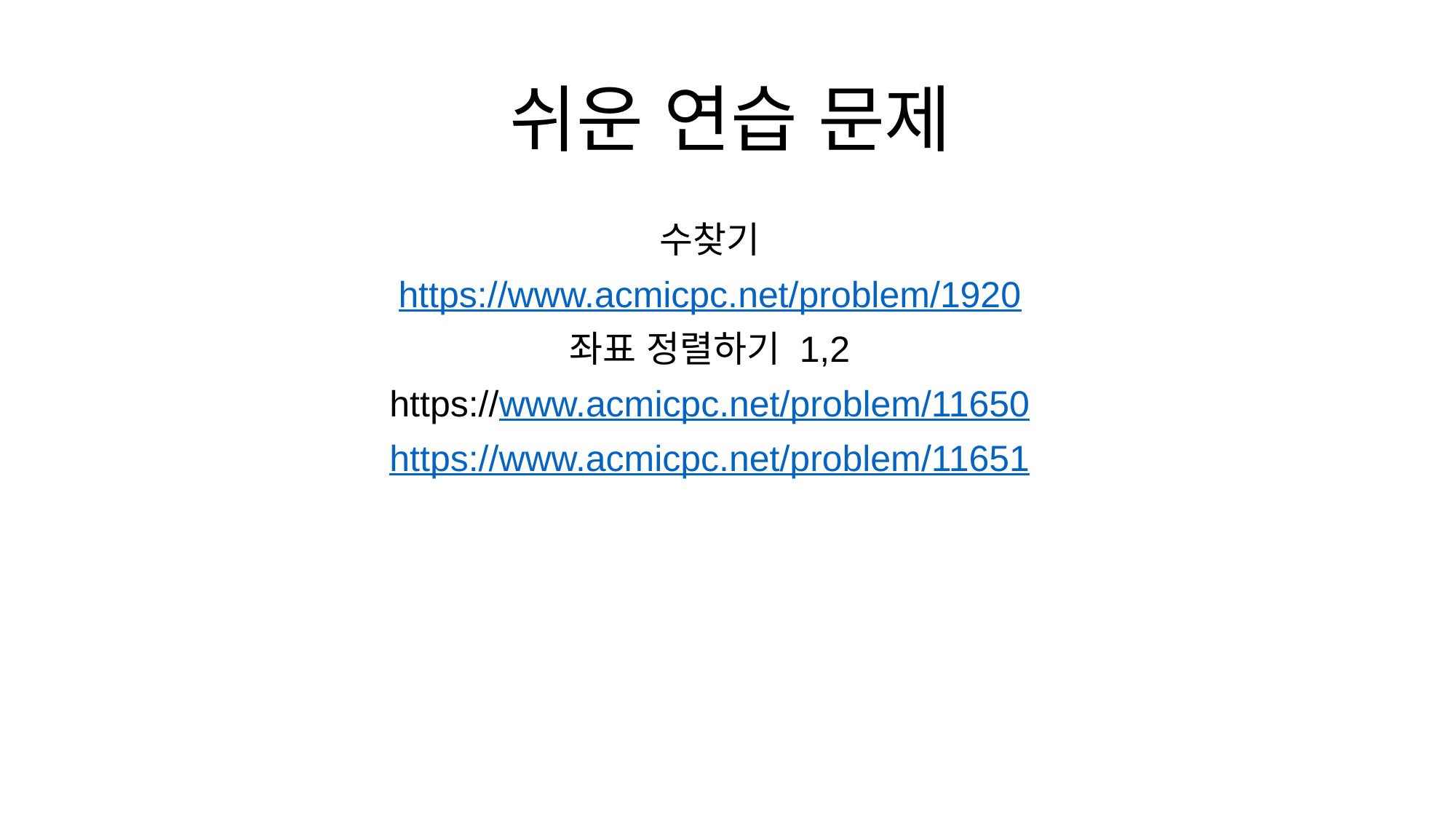

# 쉬운 연습 문제
수찾기
https://www.acmicpc.net/problem/1920
좌표 정렬하기 1,2
https://www.acmicpc.net/problem/11650
https://www.acmicpc.net/problem/11651